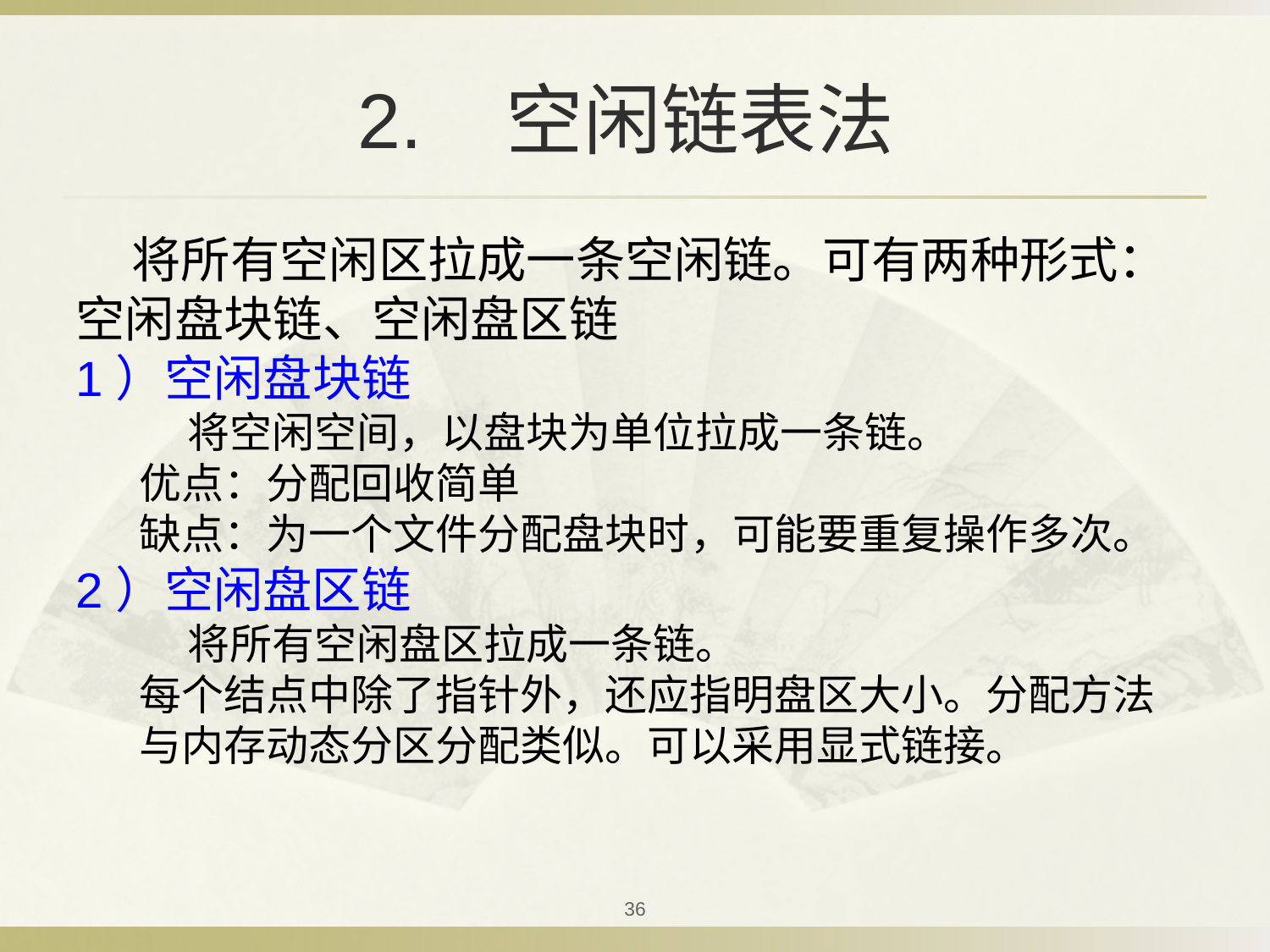

# 2.   空闲链表法
    将所有空闲区拉成一条空闲链。可有两种形式：空闲盘块链、空闲盘区链
1）空闲盘块链
    将空闲空间，以盘块为单位拉成一条链。
优点：分配回收简单
缺点：为一个文件分配盘块时，可能要重复操作多次。
2）空闲盘区链
    将所有空闲盘区拉成一条链。
每个结点中除了指针外，还应指明盘区大小。分配方法与内存动态分区分配类似。可以采用显式链接。
36